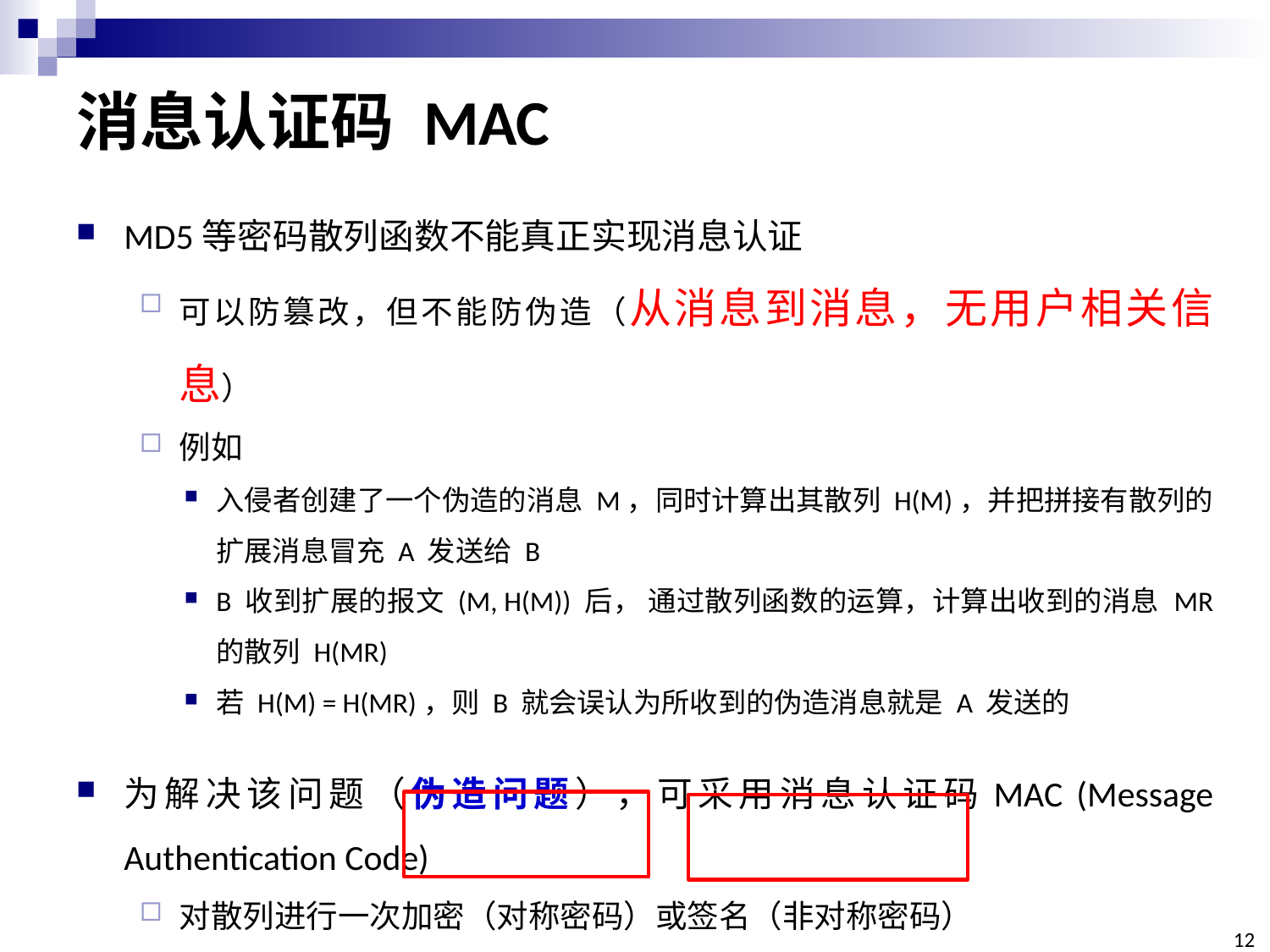

# 消息认证码 MAC
MD5等密码散列函数不能真正实现消息认证
可以防篡改，但不能防伪造（从消息到消息，无用户相关信息）
例如
入侵者创建了一个伪造的消息 M，同时计算出其散列 H(M)，并把拼接有散列的扩展消息冒充 A 发送给 B
B 收到扩展的报文 (M, H(M)) 后， 通过散列函数的运算，计算出收到的消息 MR 的散列 H(MR)
若 H(M) = H(MR)，则 B 就会误认为所收到的伪造消息就是 A 发送的
为解决该问题（伪造问题），可采用消息认证码MAC (Message Authentication Code)
对散列进行一次加密（对称密码）或签名（非对称密码）

12